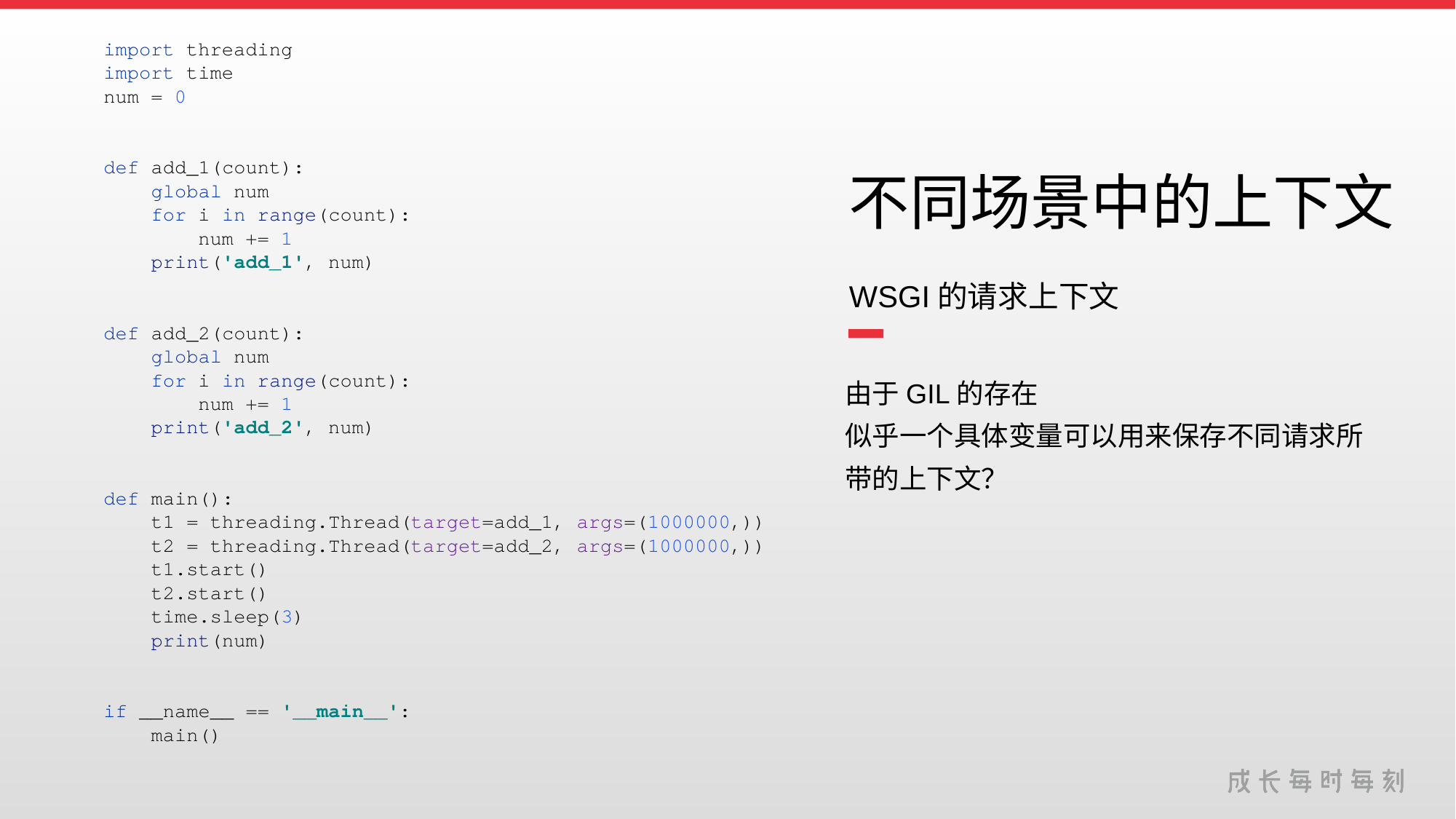

import threading
import time
num = 0

def add_1(count):
    global num
    for i in range(count):
        num += 1
    print('add_1', num)

def add_2(count):
    global num
    for i in range(count):
        num += 1
    print('add_2', num)

def main():
    t1 = threading.Thread(target=add_1, args=(1000000,))
    t2 = threading.Thread(target=add_2, args=(1000000,))
    t1.start()
    t2.start()
    time.sleep(3)
    print(num)

if __name__ == '__main__':
    main()

不同场景中的上下文
WSGI的请求上下文
由于GIL的存在
似乎一个具体变量可以用来保存不同请求所带的上下文？